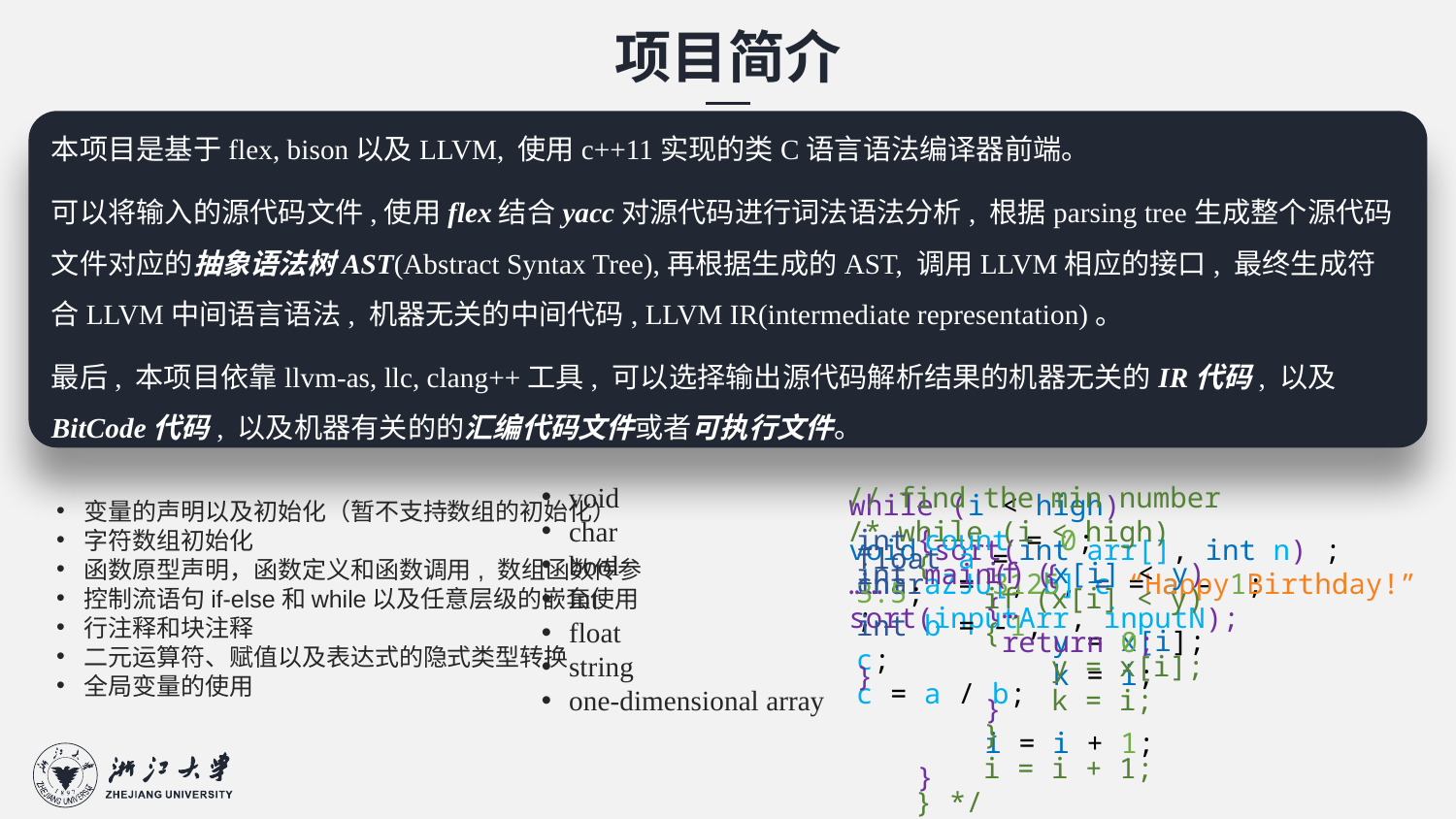

项目简介
本项目是基于flex, bison以及LLVM, 使用c++11实现的类C语言语法编译器前端。
可以将输入的源代码文件,使用flex结合yacc对源代码进行词法语法分析, 根据parsing tree生成整个源代码文件对应的抽象语法树AST(Abstract Syntax Tree),再根据生成的AST, 调用LLVM相应的接口, 最终生成符合LLVM中间语言语法, 机器无关的中间代码, LLVM IR(intermediate representation)。
最后, 本项目依靠llvm-as, llc, clang++工具, 可以选择输出源代码解析结果的机器无关的IR代码, 以及 BitCode代码, 以及机器有关的的汇编代码文件或者可执行文件。
void
char
bool
int
float
string
one-dimensional array
// find the min number
/* while (i < high)
    {
        if (x[i] < y)
        {
            y = x[i];
            k = i;
        }
        i = i + 1;
    } */
while (i < high)
    {
        if (x[i] < y)
        {
            y = x[i];
            k = i;
        }
        i = i + 1;
    }
变量的声明以及初始化（暂不支持数组的初始化）
字符数组初始化
函数原型声明，函数定义和函数调用, 数组函数传参
控制流语句if-else和while以及任意层级的嵌套使用
行注释和块注释
二元运算符、赋值以及表达式的隐式类型转换
全局变量的使用
int count = 0;
int main() {
	…
	return 0;
}
void sort(int arr[], int n) ;
……
sort(inputArr, inputN);
float a = 3.5;
int b = -1, c;
c = a / b;
int a = 3, b, c = a – 1;
char ZJU[125] = “Happy Birthday!” ;